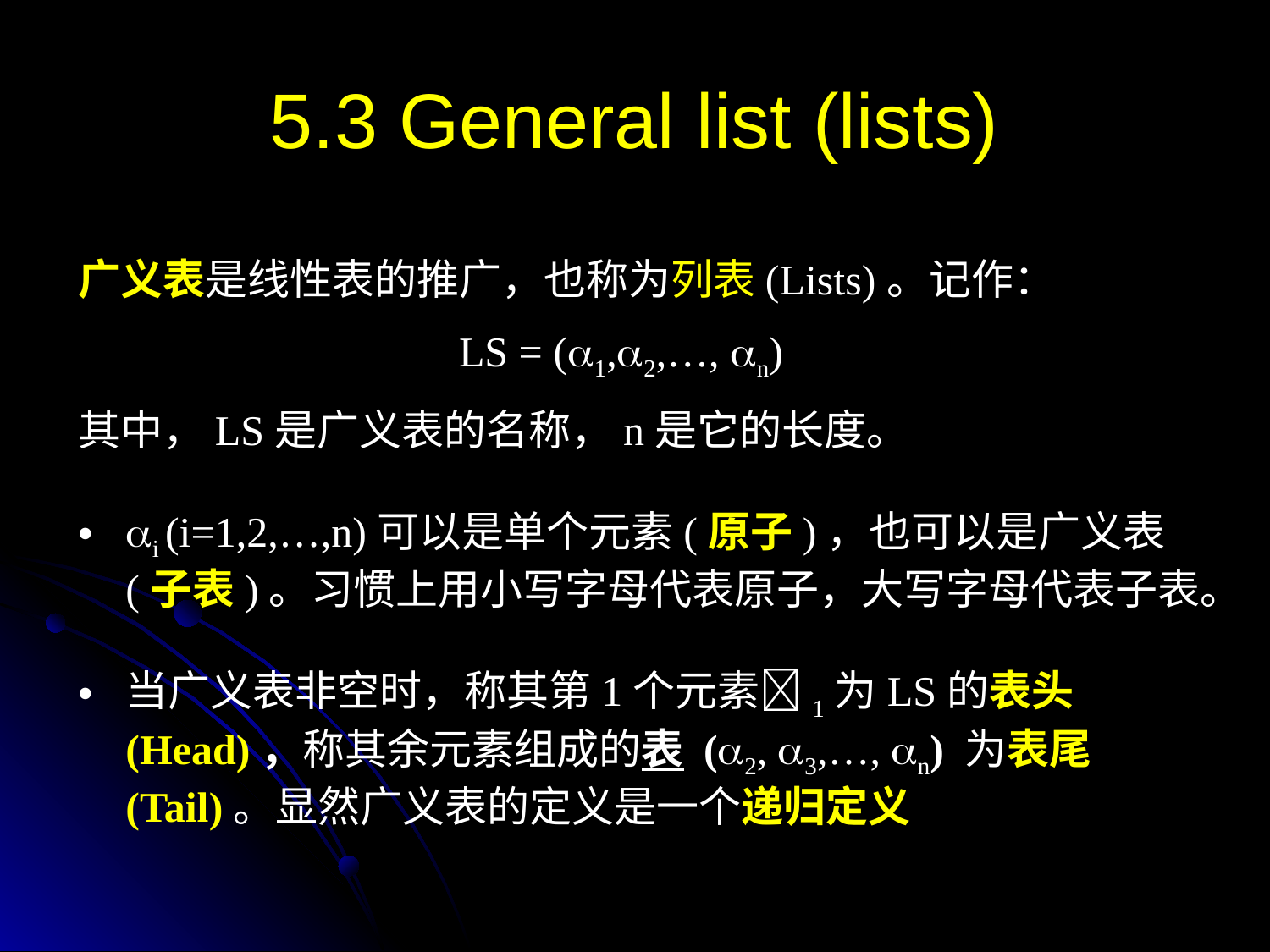

# 5.3 General list (lists)
广义表是线性表的推广，也称为列表(Lists)。记作：
			LS = (α1,α2,…, αn)
其中，LS是广义表的名称，n是它的长度。

αi (i=1,2,…,n)可以是单个元素(原子)，也可以是广义表(子表)。习惯上用小写字母代表原子，大写字母代表子表。

当广义表非空时，称其第1个元素α1为LS的表头(Head)，称其余元素组成的表 (α2, α3,…, αn) 为表尾(Tail)。显然广义表的定义是一个递归定义